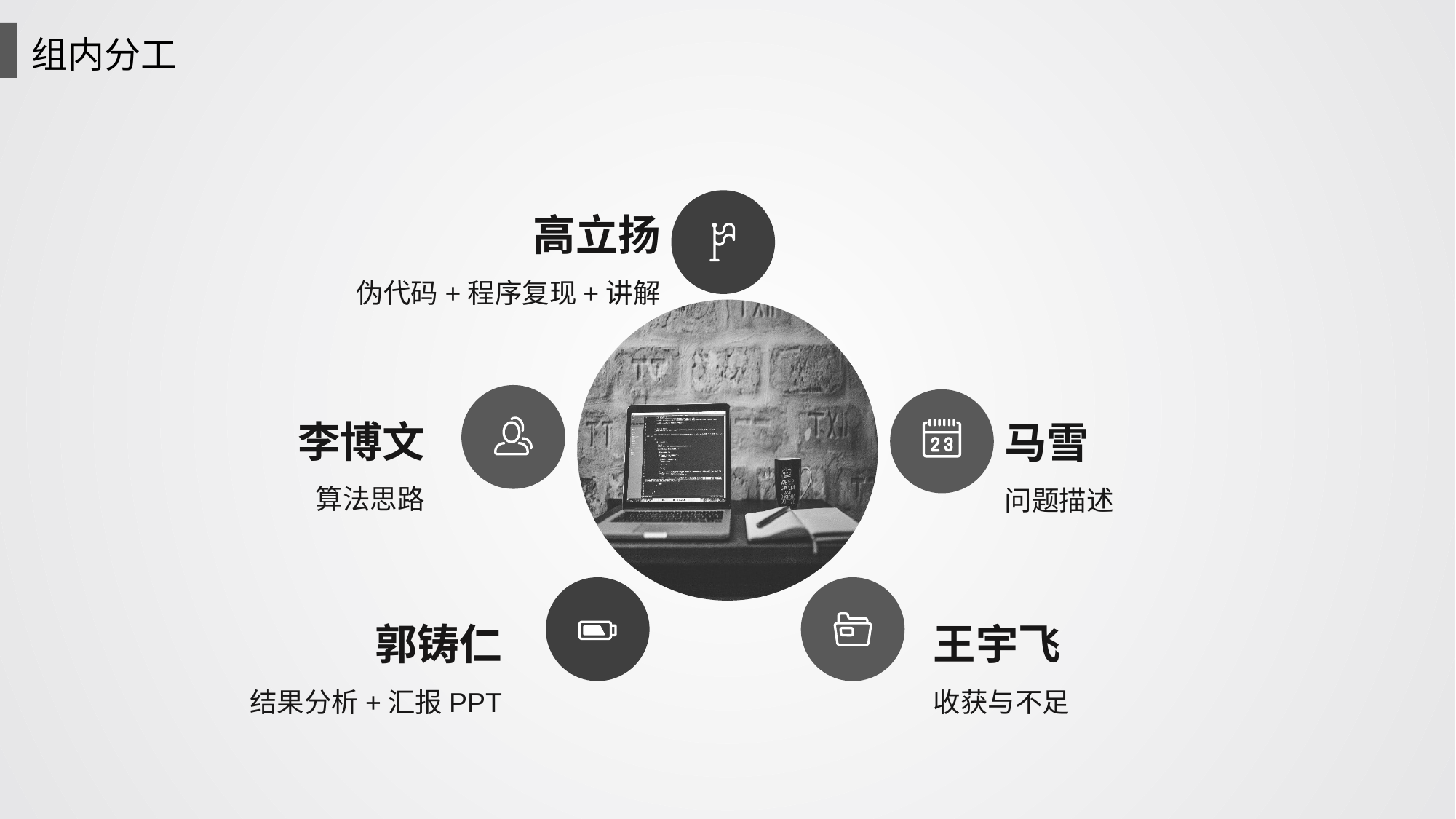

组内分工
高立扬
伪代码+程序复现+讲解

李博文
算法思路

马雪
问题描述

王宇飞
收获与不足
郭铸仁
结果分析+汇报PPT